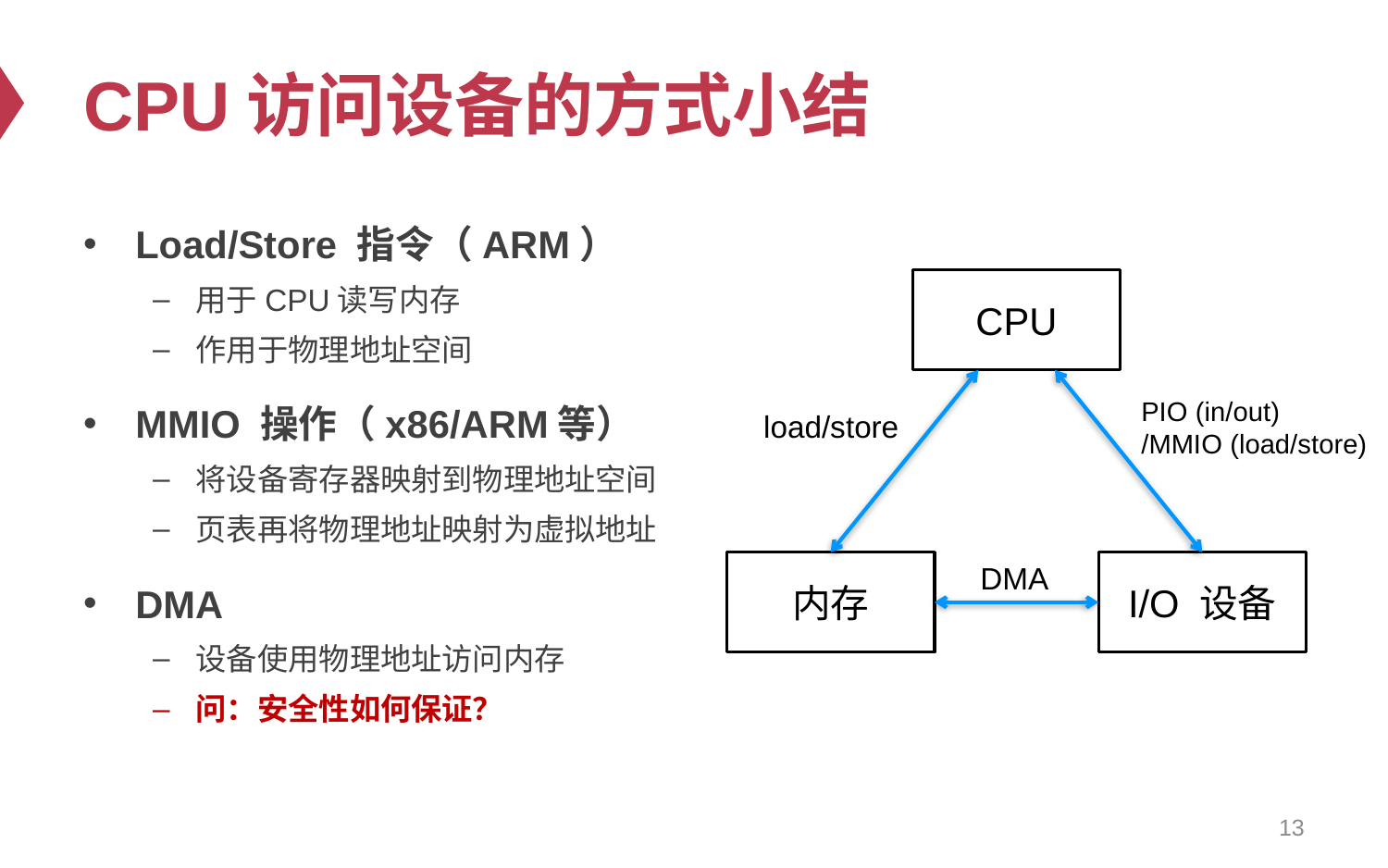

# CPU访问设备的方式小结
Load/Store 指令（ARM）
用于CPU读写内存
作用于物理地址空间
MMIO 操作（x86/ARM等）
将设备寄存器映射到物理地址空间
页表再将物理地址映射为虚拟地址
DMA
设备使用物理地址访问内存
问：安全性如何保证？
CPU
PIO (in/out)
/MMIO (load/store)
load/store
内存
DMA
I/O 设备
13